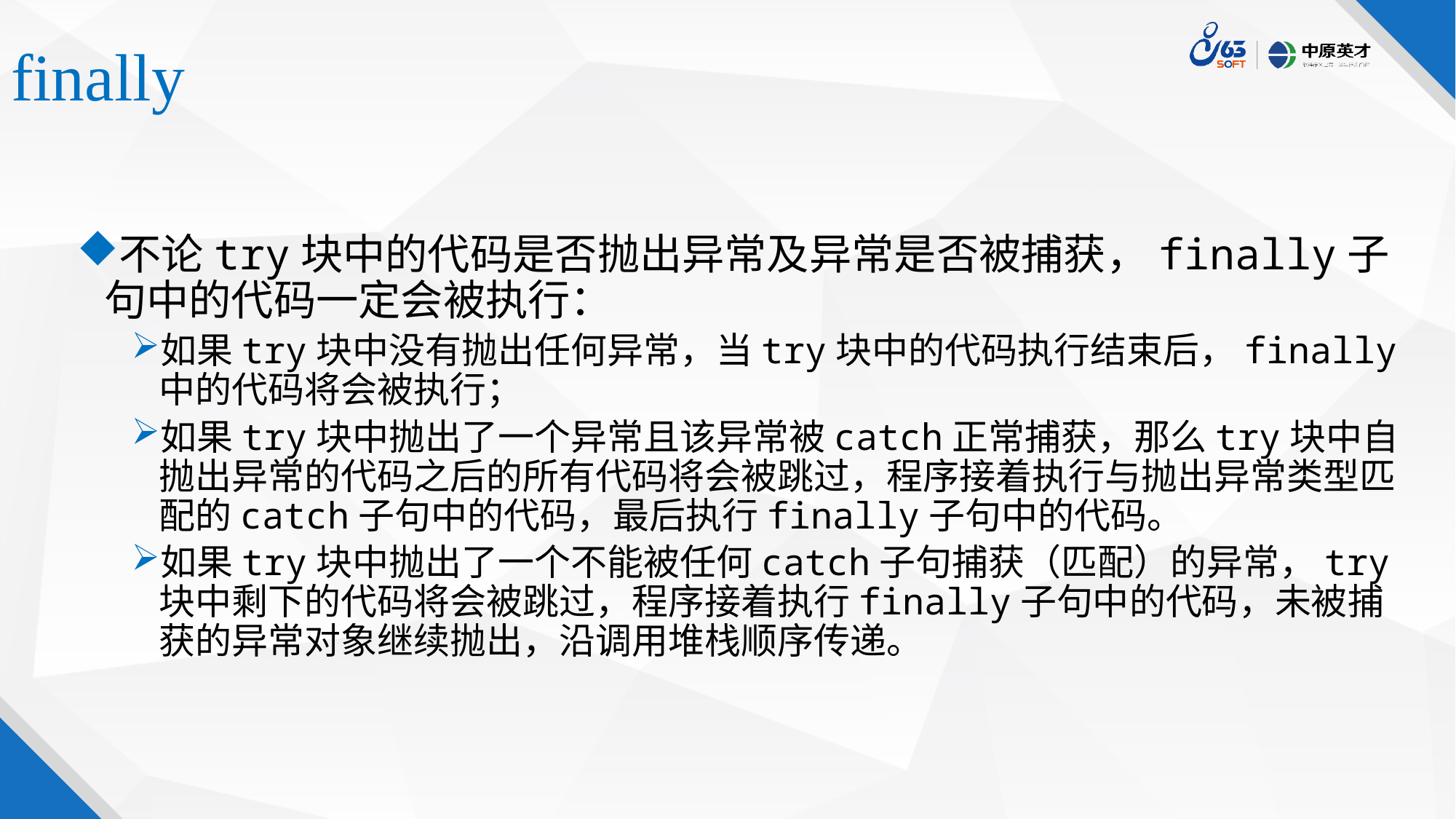

# finally
不论try块中的代码是否抛出异常及异常是否被捕获，finally子句中的代码一定会被执行：
如果try块中没有抛出任何异常，当try块中的代码执行结束后，finally中的代码将会被执行；
如果try块中抛出了一个异常且该异常被catch正常捕获，那么try块中自抛出异常的代码之后的所有代码将会被跳过，程序接着执行与抛出异常类型匹配的catch子句中的代码，最后执行finally子句中的代码。
如果try块中抛出了一个不能被任何catch子句捕获（匹配）的异常，try块中剩下的代码将会被跳过，程序接着执行finally子句中的代码，未被捕获的异常对象继续抛出，沿调用堆栈顺序传递。